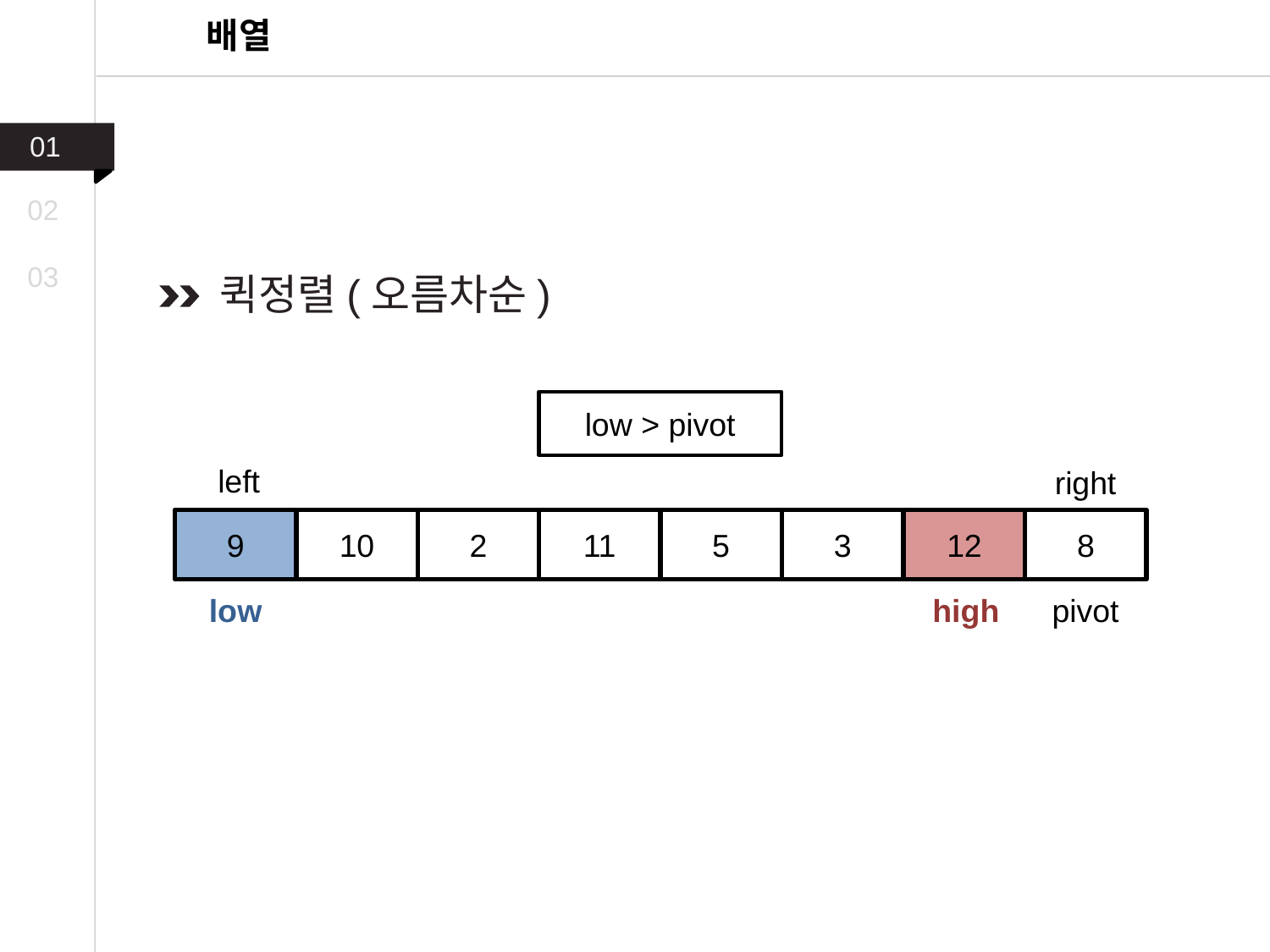

배열
01

02
03
 퀵정렬(오름차순)

low > pivot
left
right
9
10
2
11
5
3
12
8
low
high
pivot